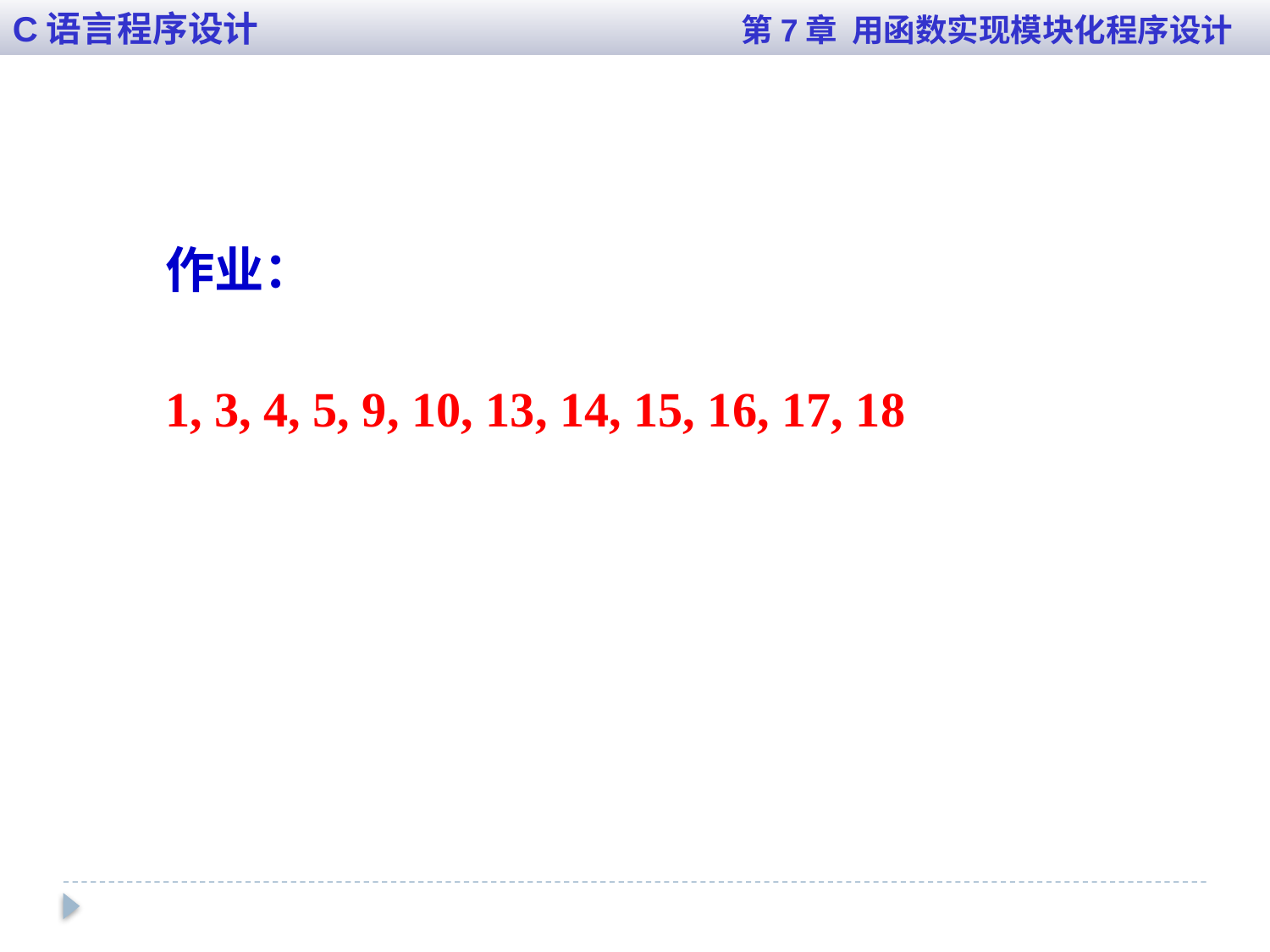

C语言程序设计                                                            第7章  用函数实现模块化程序设计

作业：

1, 3, 4, 5, 9, 10, 13, 14, 15, 16, 17, 18